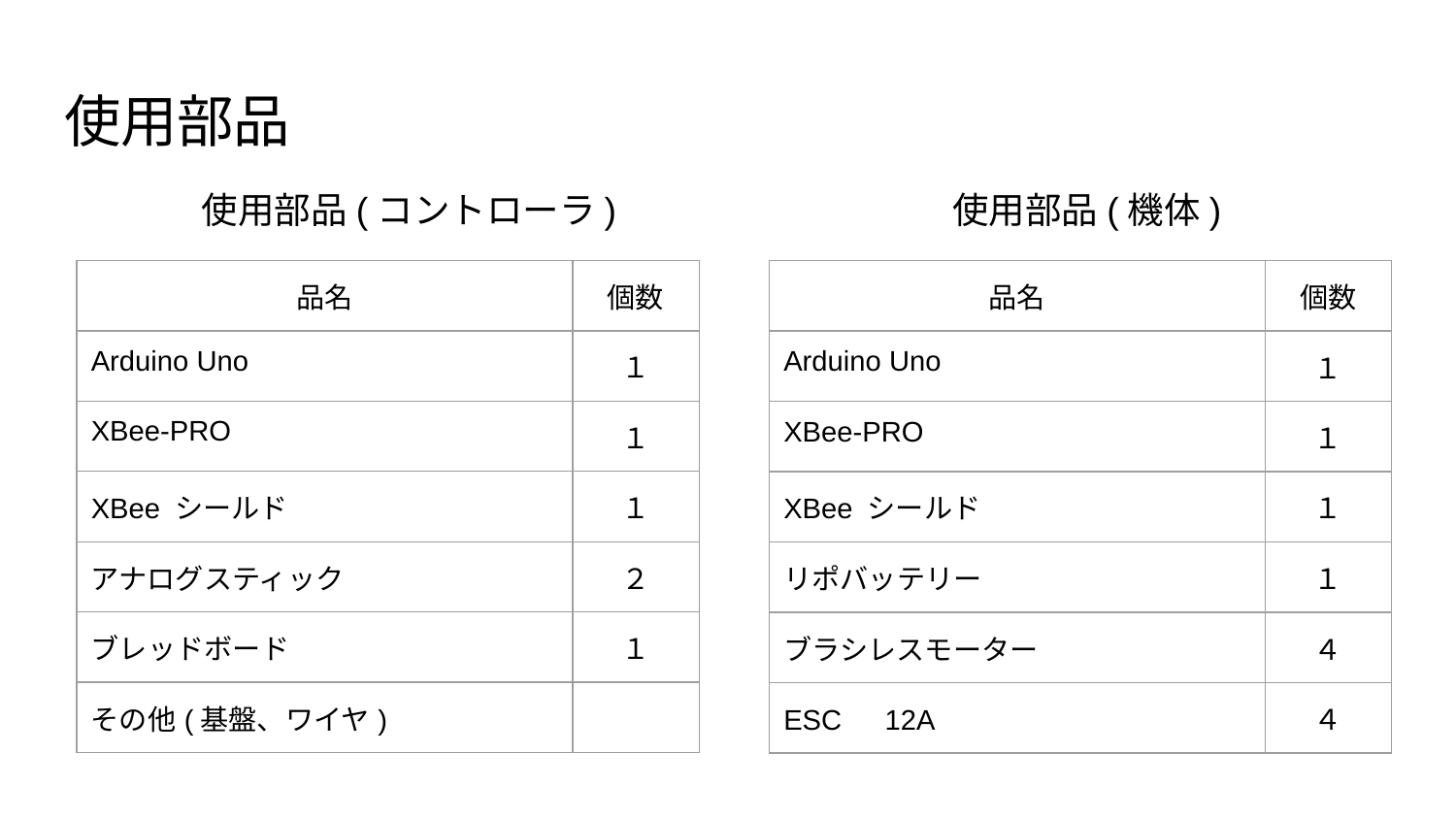

# 使用部品
　　　使用部品(コントローラ)　　　　　　　　　使用部品(機体)

| 品名 | 個数 |
| --- | --- |
| Arduino Uno | １ |
| XBee-PRO | １ |
| XBee シールド | １ |
| アナログスティック | ２ |
| ブレッドボード | １ |
| その他(基盤、ワイヤ) |  |
| 品名 | 個数 |
| --- | --- |
| Arduino Uno | １ |
| XBee-PRO | １ |
| XBee シールド | １ |
| リポバッテリー | １ |
| ブラシレスモーター | ４ |
| ESC　12A | ４ |